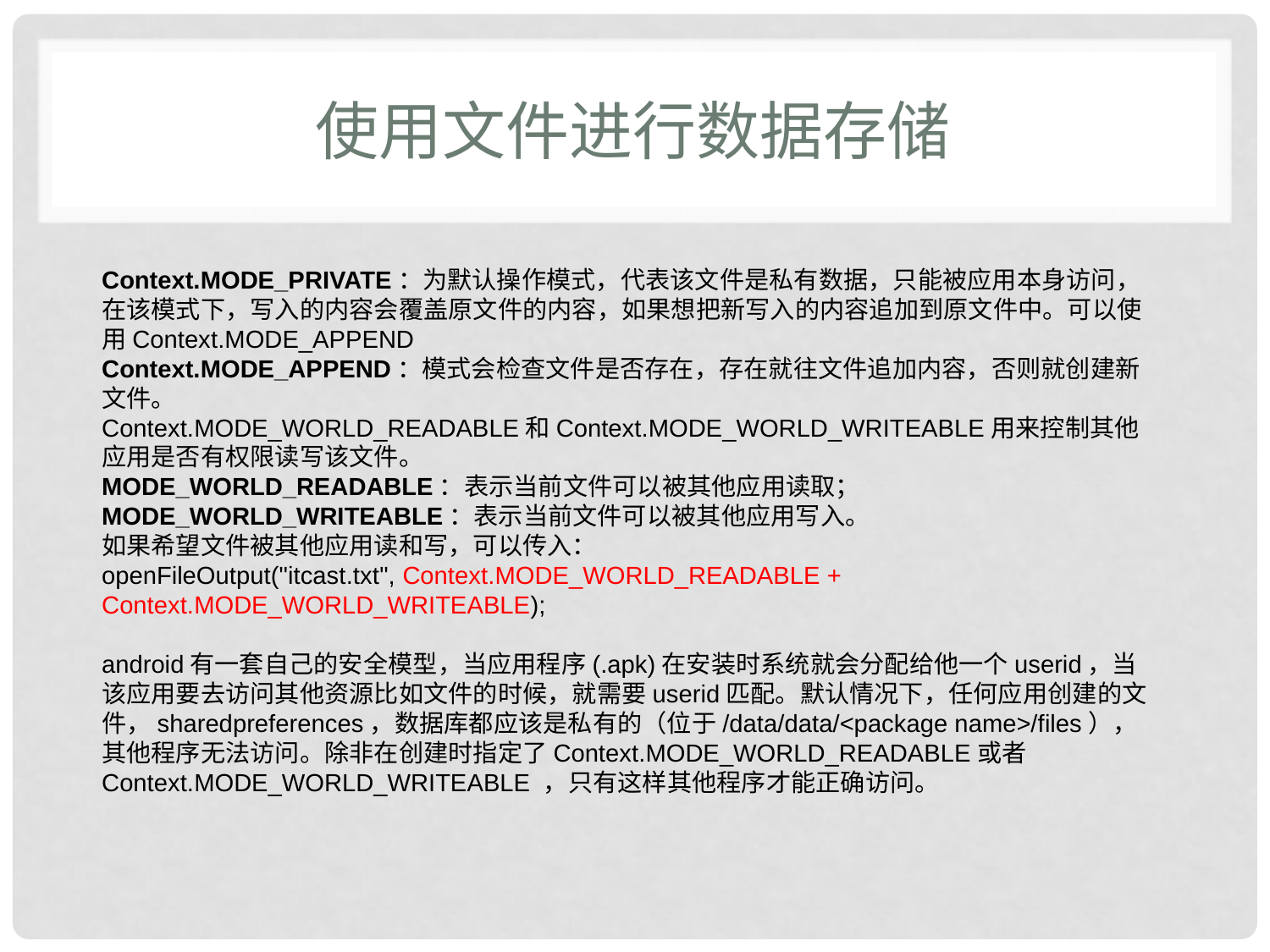

# 使用文件进行数据存储
Context.MODE_PRIVATE：为默认操作模式，代表该文件是私有数据，只能被应用本身访问，在该模式下，写入的内容会覆盖原文件的内容，如果想把新写入的内容追加到原文件中。可以使用Context.MODE_APPEND
Context.MODE_APPEND：模式会检查文件是否存在，存在就往文件追加内容，否则就创建新文件。
Context.MODE_WORLD_READABLE和Context.MODE_WORLD_WRITEABLE用来控制其他应用是否有权限读写该文件。
MODE_WORLD_READABLE：表示当前文件可以被其他应用读取；MODE_WORLD_WRITEABLE：表示当前文件可以被其他应用写入。
如果希望文件被其他应用读和写，可以传入：
openFileOutput("itcast.txt", Context.MODE_WORLD_READABLE + Context.MODE_WORLD_WRITEABLE);

android有一套自己的安全模型，当应用程序(.apk)在安装时系统就会分配给他一个userid，当该应用要去访问其他资源比如文件的时候，就需要userid匹配。默认情况下，任何应用创建的文件，sharedpreferences，数据库都应该是私有的（位于/data/data/<package name>/files），其他程序无法访问。除非在创建时指定了Context.MODE_WORLD_READABLE或者Context.MODE_WORLD_WRITEABLE ，只有这样其他程序才能正确访问。